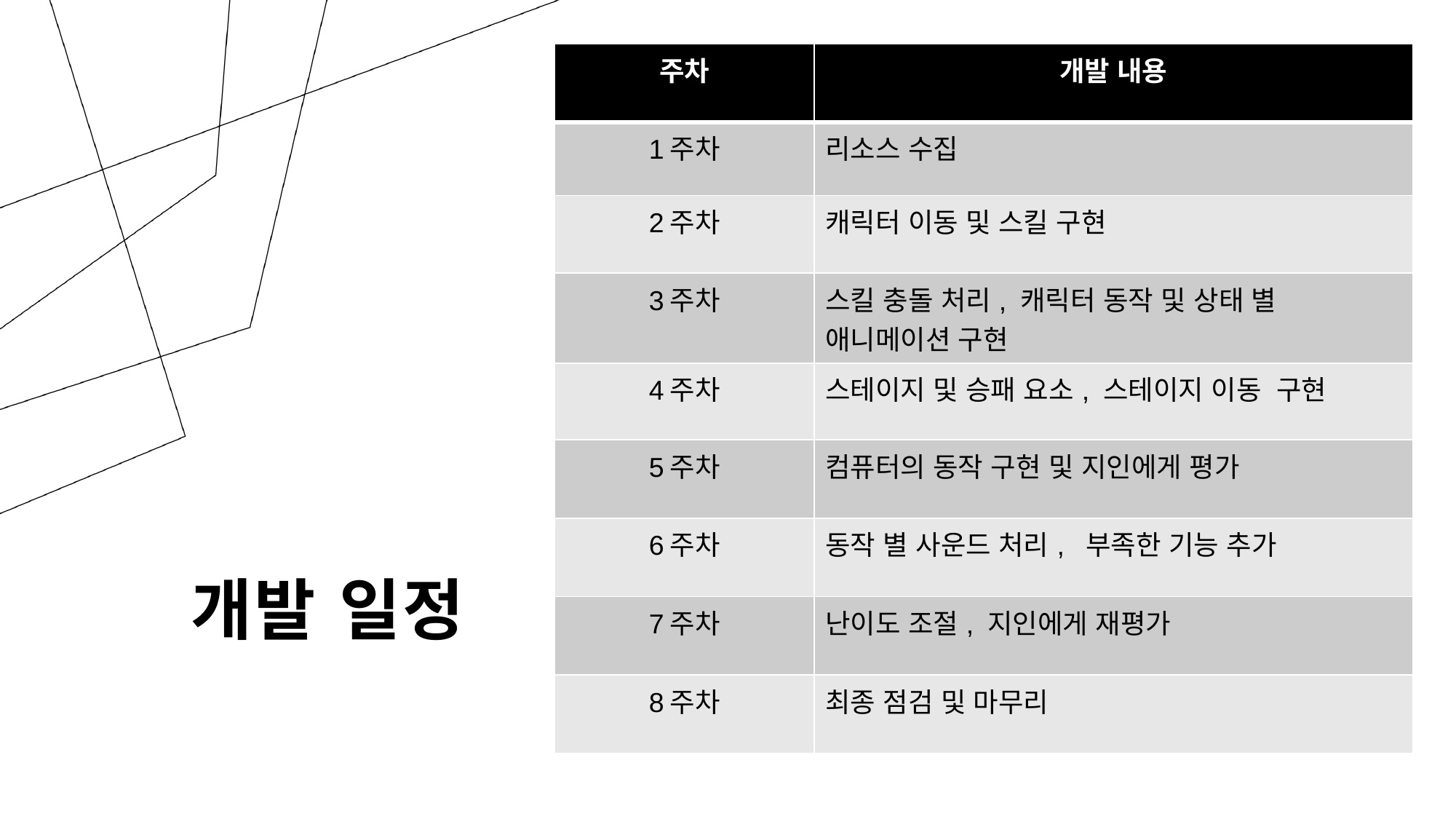

| 주차 | 개발 내용 |
| --- | --- |
| 1주차 | 리소스 수집 |
| 2주차 | 캐릭터 이동 및 스킬 구현 |
| 3주차 | 스킬 충돌 처리, 캐릭터 동작 및 상태 별 애니메이션 구현 |
| 4주차 | 스테이지 및 승패 요소, 스테이지 이동 구현 |
| 5주차 | 컴퓨터의 동작 구현 및 지인에게 평가 |
| 6주차 | 동작 별 사운드 처리, 부족한 기능 추가 |
| 7주차 | 난이도 조절, 지인에게 재평가 |
| 8주차 | 최종 점검 및 마무리 |
# 개발 일정